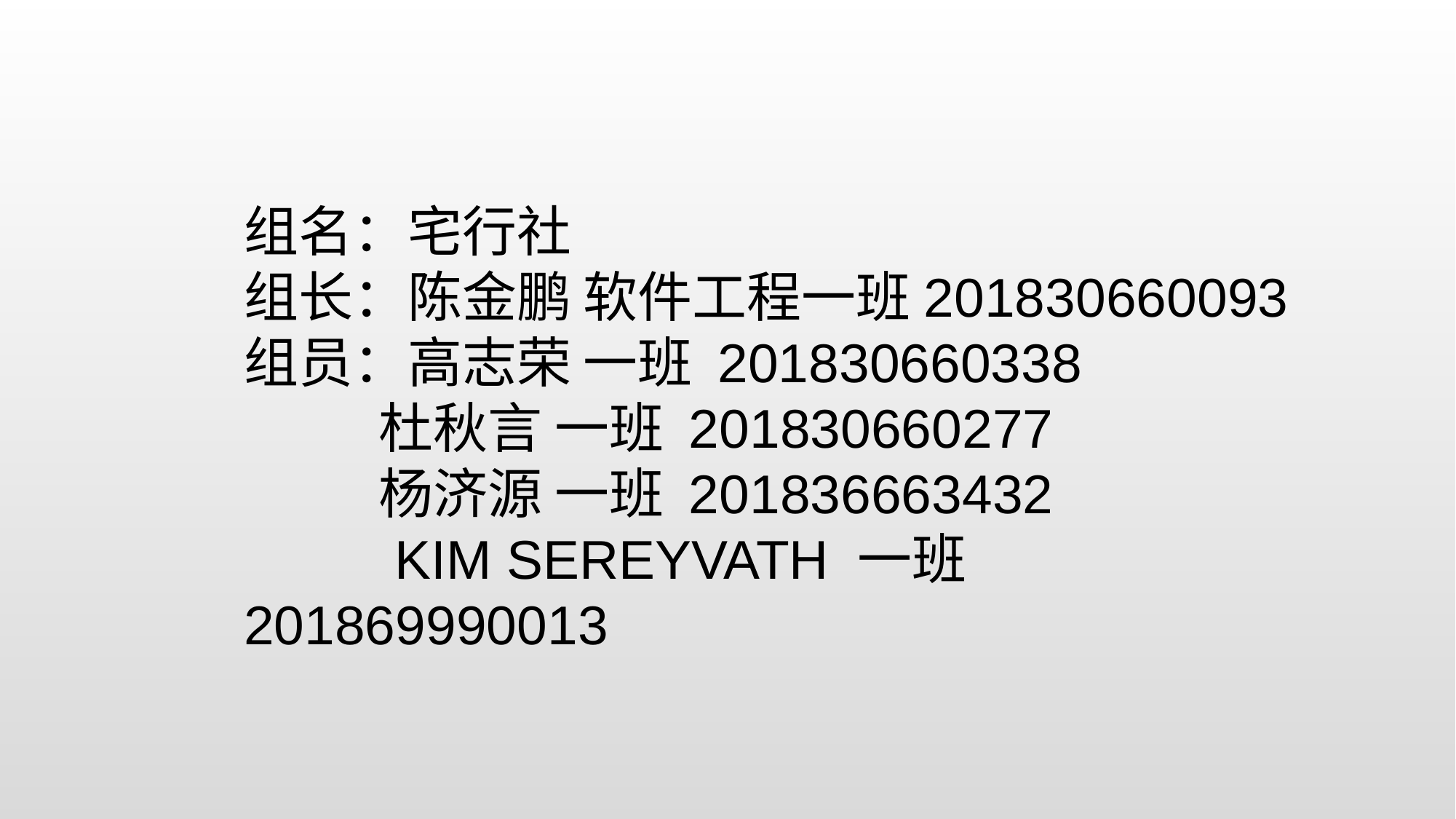

组名：宅行社
组长：陈金鹏 软件工程一班201830660093
组员：高志荣 一班 201830660338
          杜秋言 一班 201830660277
          杨济源 一班 201836663432
          KIM SEREYVATH 一班 201869990013